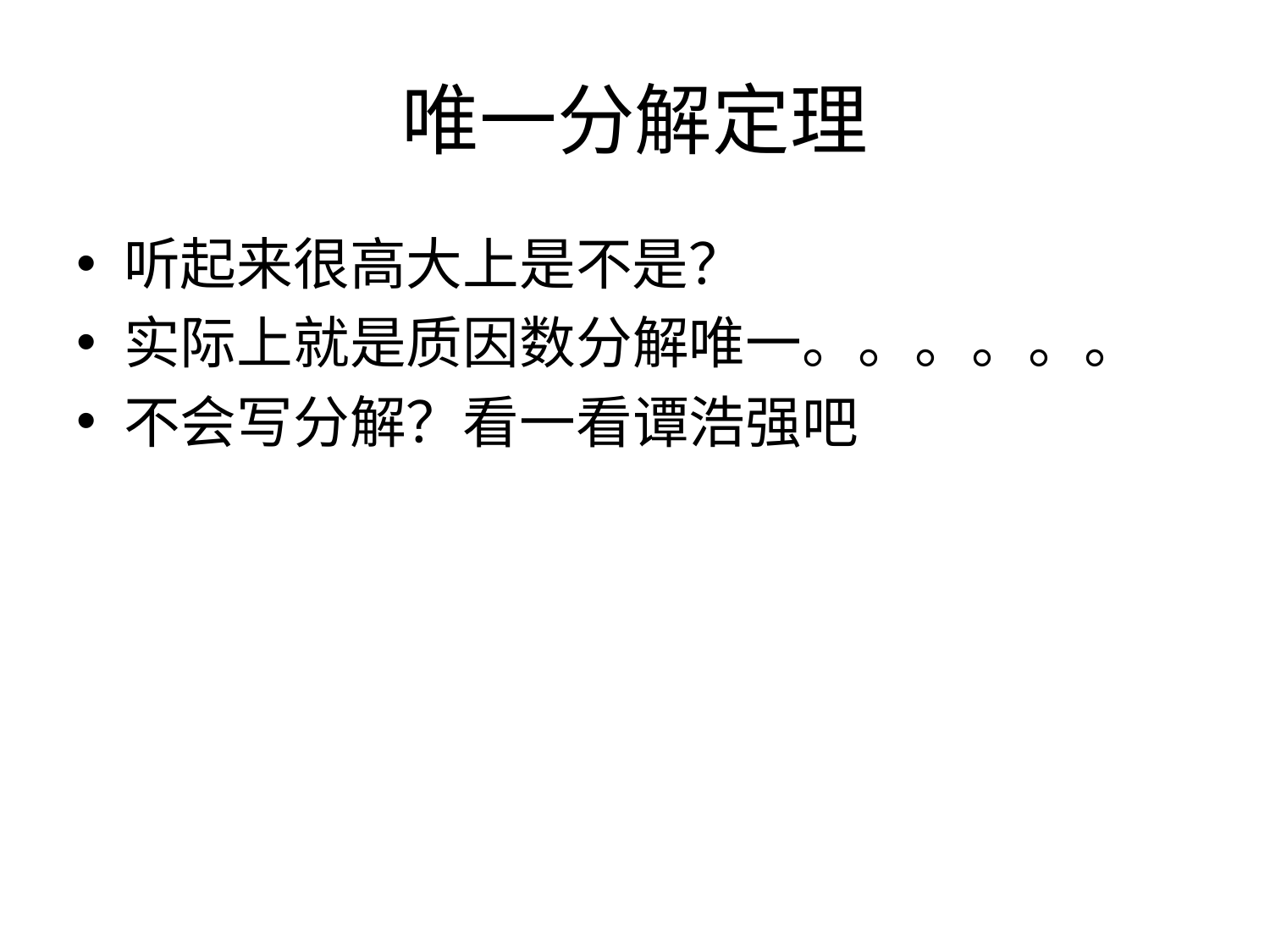

# 唯一分解定理
听起来很高大上是不是？
实际上就是质因数分解唯一。。。。。。
不会写分解？看一看谭浩强吧